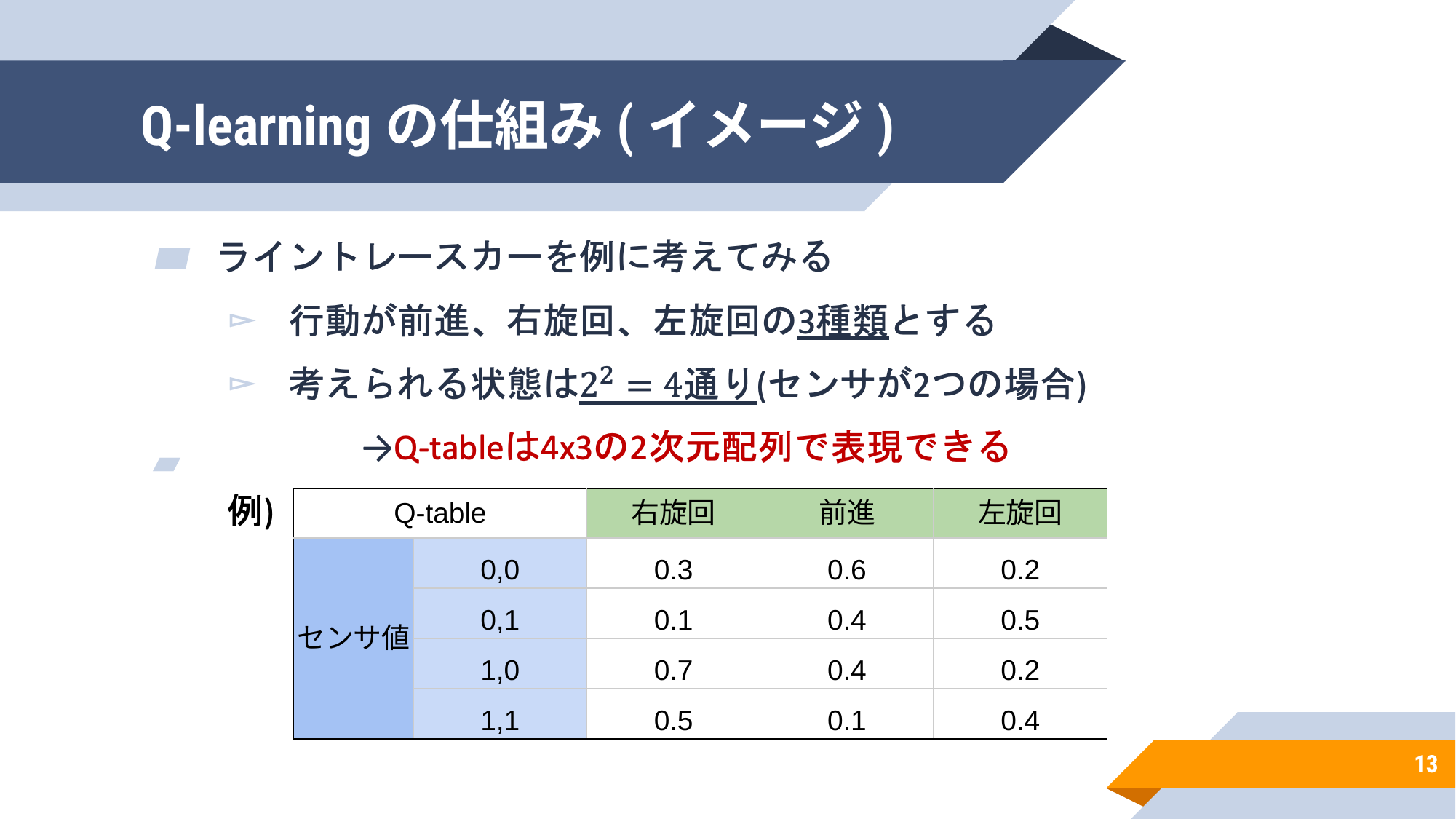

# Q-learningの仕組み(イメージ)

| Q-table |  | 右旋回 | 前進 | 左旋回 |
| --- | --- | --- | --- | --- |
| センサ値 | 0,0 | 0.3 | 0.6 | 0.2 |
|  | 0,1 | 0.1 | 0.4 | 0.5 |
|  | 1,0 | 0.7 | 0.4 | 0.2 |
|  | 1,1 | 0.5 | 0.1 | 0.4 |
13